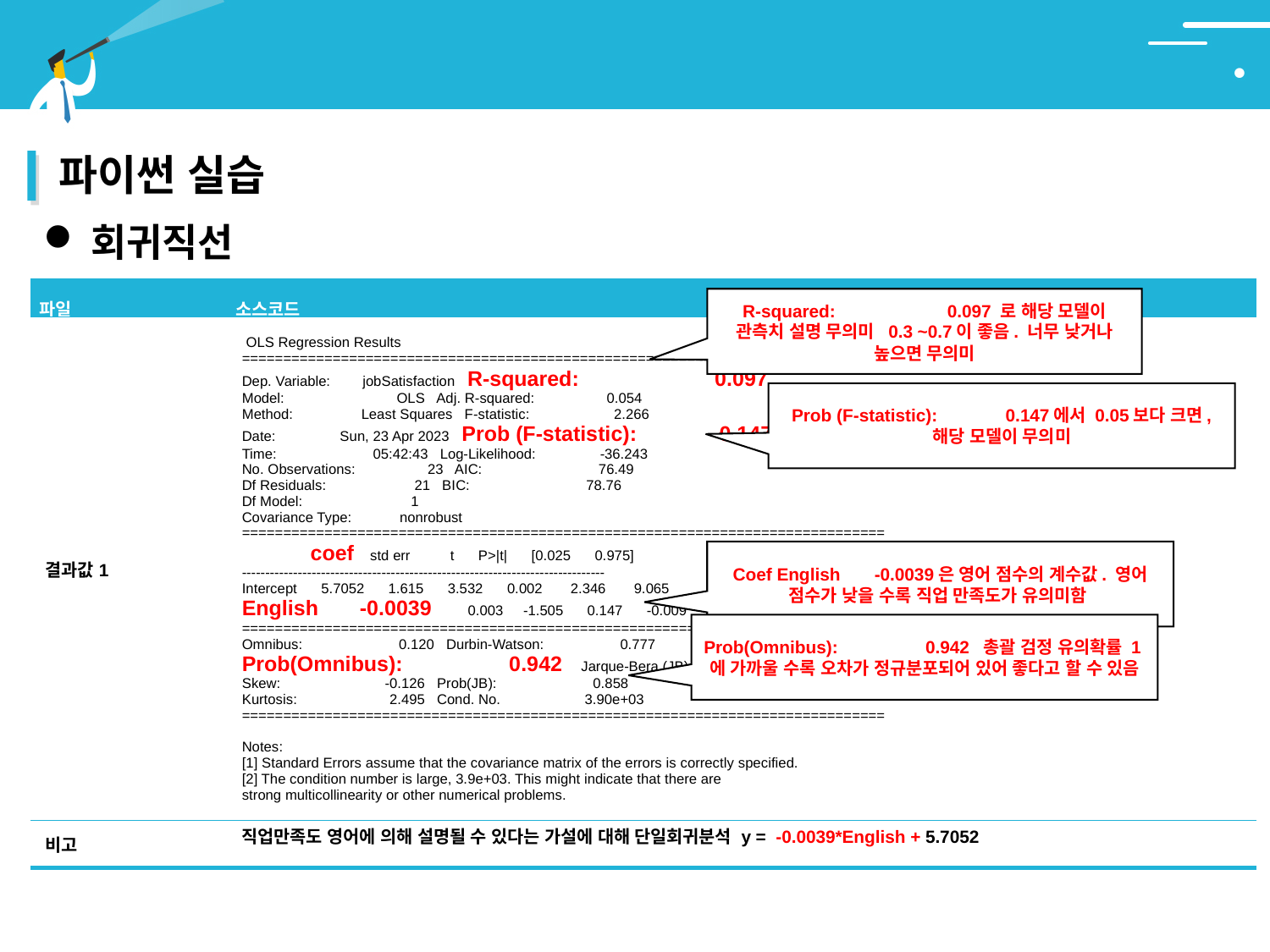

# 2. 회귀분석
파이썬 실습

회귀직선
| 파일 | 소스코드 |
| --- | --- |
| 결과값1 | OLS Regression Results ============================================================================== Dep. Variable: jobSatisfaction R-squared: 0.097 Model: OLS Adj. R-squared: 0.054 Method: Least Squares F-statistic: 2.266 Date: Sun, 23 Apr 2023 Prob (F-statistic): 0.147 Time: 05:42:43 Log-Likelihood: -36.243 No. Observations: 23 AIC: 76.49 Df Residuals: 21 BIC: 78.76 Df Model: 1 Covariance Type: nonrobust ============================================================================== coef std err t P>|t| [0.025 0.975] ------------------------------------------------------------------------------ Intercept 5.7052 1.615 3.532 0.002 2.346 9.065 English -0.0039 0.003 -1.505 0.147 -0.009 0.002 ============================================================================== Omnibus: 0.120 Durbin-Watson: 0.777 Prob(Omnibus): 0.942 Jarque-Bera (JB): 0.306 Skew: -0.126 Prob(JB): 0.858 Kurtosis: 2.495 Cond. No. 3.90e+03 ============================================================================== Notes: [1] Standard Errors assume that the covariance matrix of the errors is correctly specified. [2] The condition number is large, 3.9e+03. This might indicate that there are strong multicollinearity or other numerical problems. |
| 비고 | 직업만족도 영어에 의해 설명될 수 있다는 가설에 대해 단일회귀분석 y = -0.0039\*English + 5.7052 |
R-squared:                       0.097 로 해당 모델이 관측치 설명 무의미  0.3 ~0.7이 좋음. 너무 낮거나 높으면 무의미
Prob (F-statistic):              0.147에서 0.05보다 크면, 해당 모델이 무의미
Coef English       -0.0039은 영어 점수의 계수값. 영어 점수가 낮을 수록 직업 만족도가 유의미함
Prob(Omnibus):                  0.942  총괄 검정 유의확률 1에 가까울 수록 오차가 정규분포되어 있어 좋다고 할 수 있음